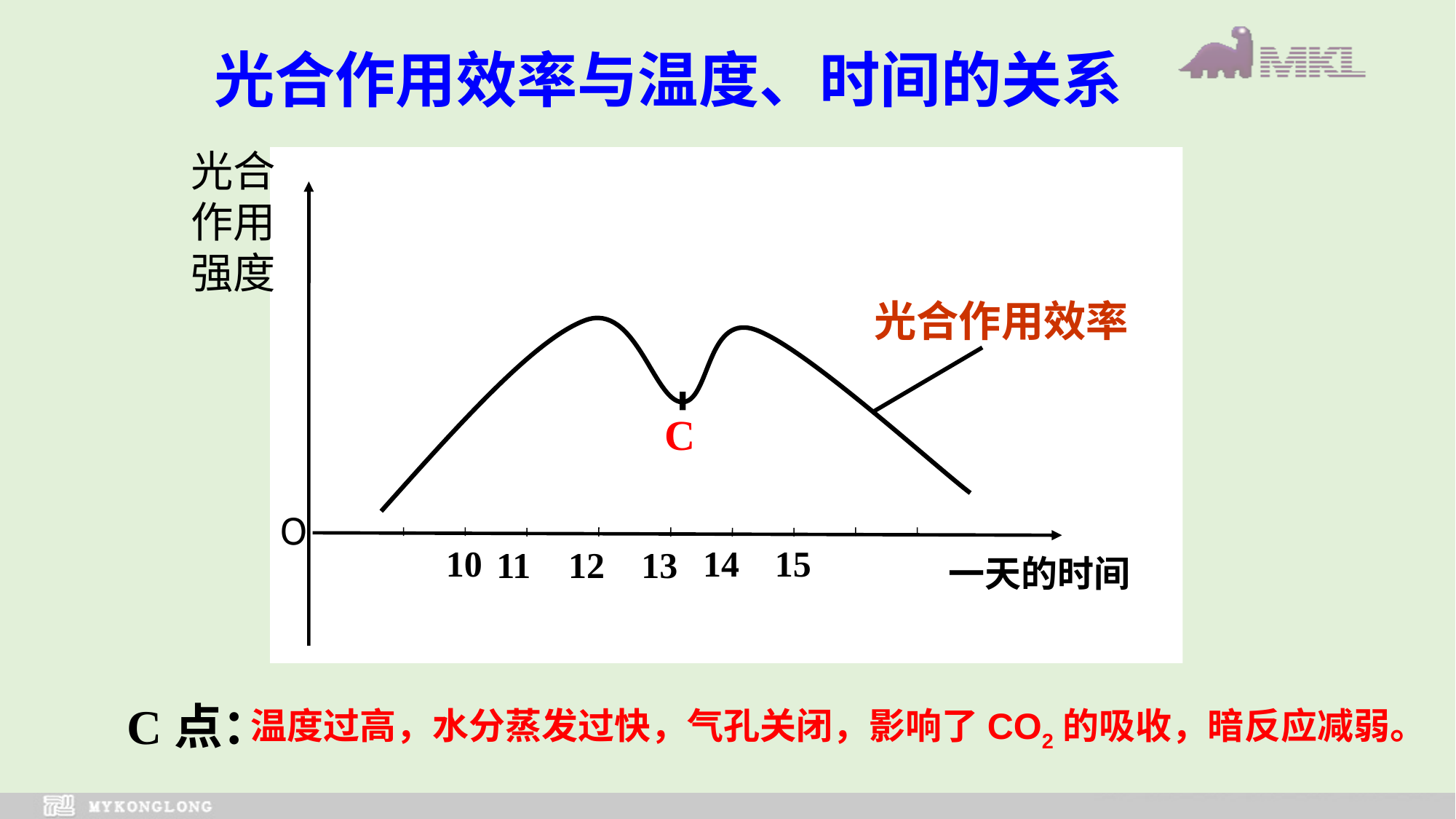

光合作用效率与温度、时间的关系
光合作用强度

O

10
14
15
11
12
13
一天的时间
光合作用效率

C

C点：
温度过高，水分蒸发过快，气孔关闭，影响了CO2的吸收，暗反应减弱。